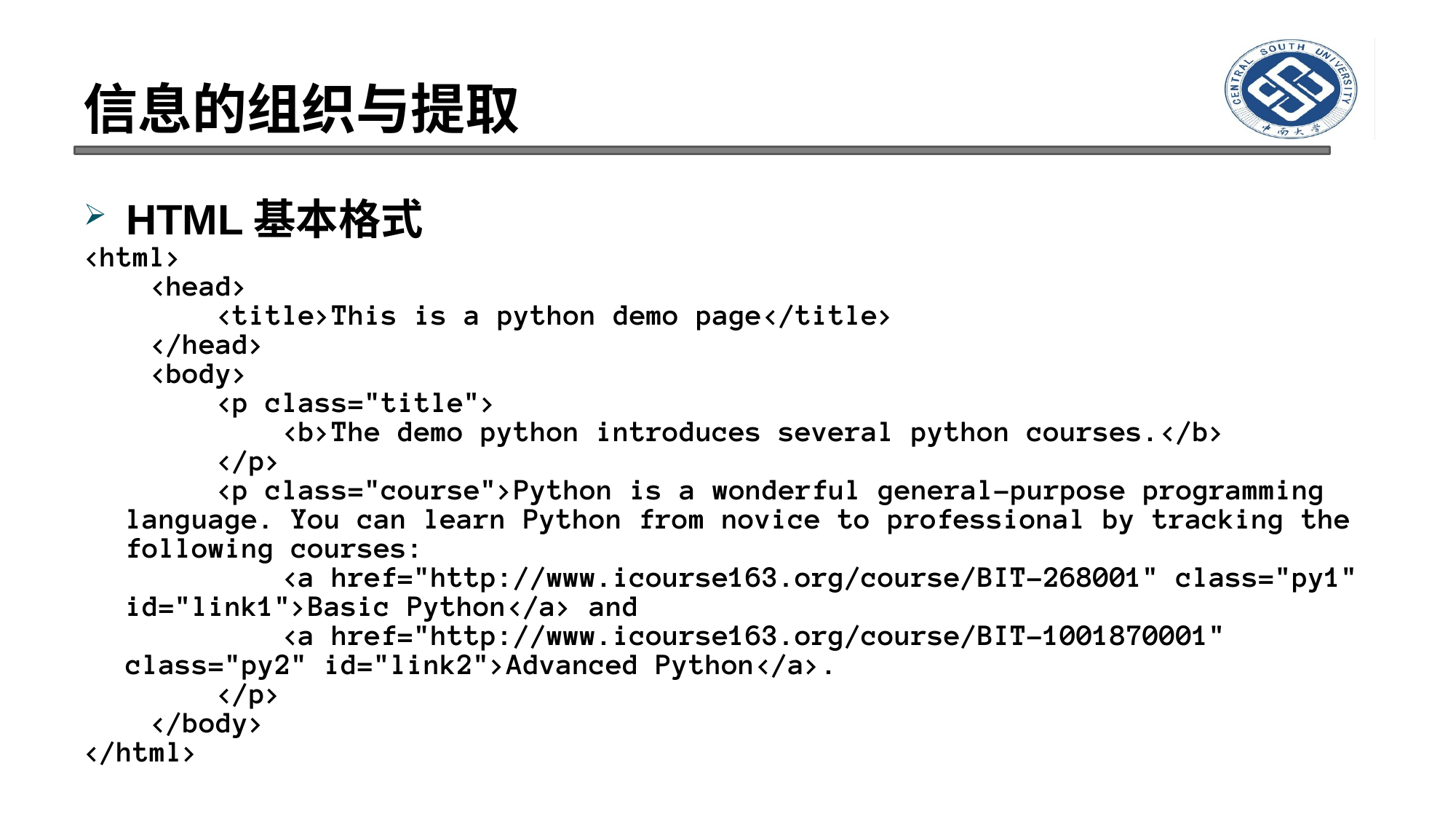

# 信息的组织与提取
HTML基本格式
<html>
    <head>
        <title>This is a python demo page</title>
    </head>
    <body>
        <p class="title">
            <b>The demo python introduces several python courses.</b>
        </p>
        <p class="course">Python is a wonderful general-purpose programming language. You can learn Python from novice to professional by tracking the following courses:
            <a href="http://www.icourse163.org/course/BIT-268001" class="py1" id="link1">Basic Python</a> and
            <a href="http://www.icourse163.org/course/BIT-1001870001" class="py2" id="link2">Advanced Python</a>.
        </p>
    </body>
</html>